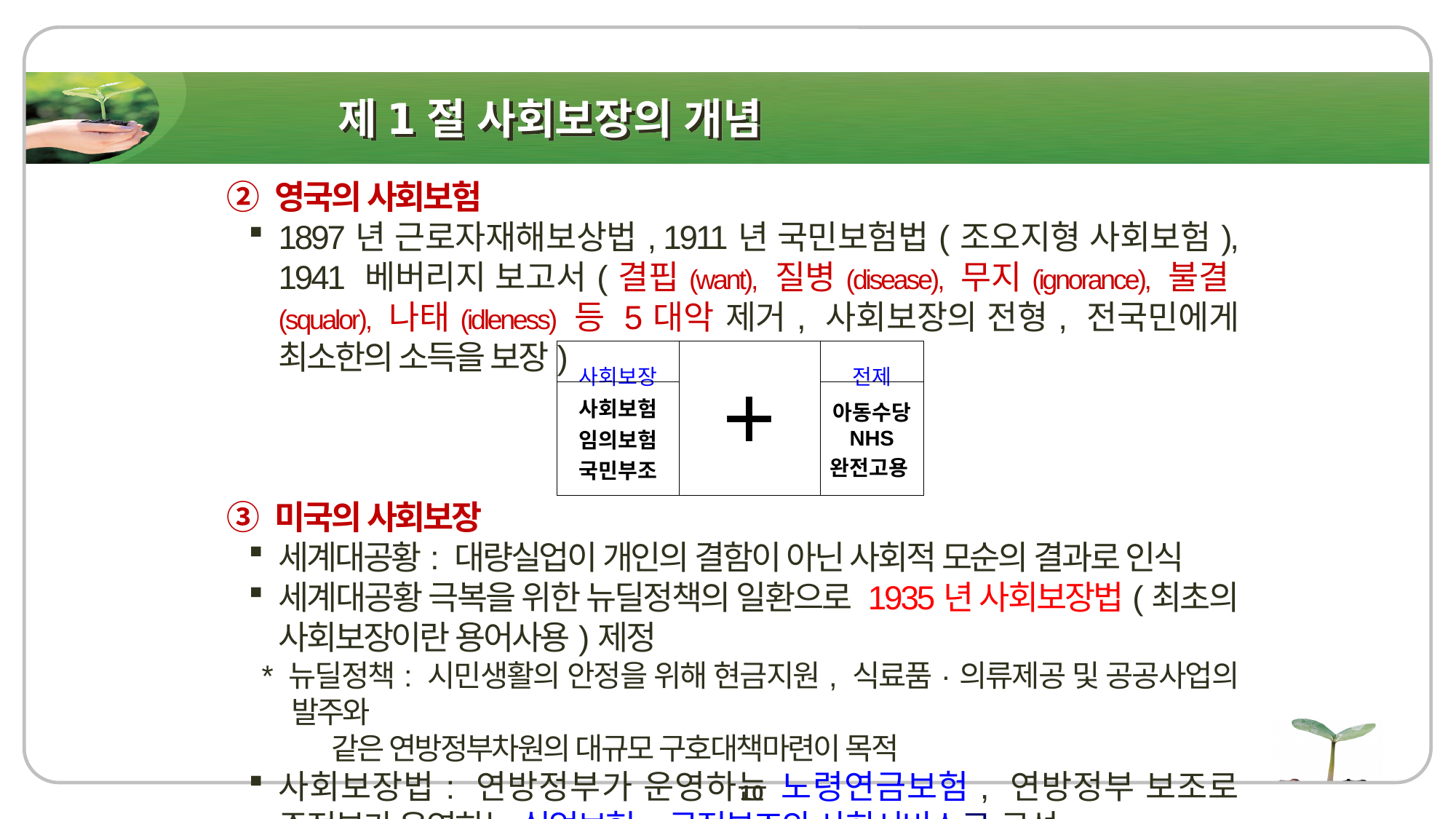

# 제1절 사회보장의 개념
② 영국의 사회보험
1897년 근로자재해보상법, 1911년 국민보험법(조오지형 사회보험), 1941 베버리지 보고서(결핍(want), 질병(disease), 무지(ignorance), 불결(squalor), 나태(idleness) 등 5대악 제거, 사회보장의 전형, 전국민에게 최소한의 소득을 보장)

③ 미국의 사회보장
세계대공황: 대량실업이 개인의 결함이 아닌 사회적 모순의 결과로 인식
세계대공황 극복을 위한 뉴딜정책의 일환으로 1935년 사회보장법(최초의 사회보장이란 용어사용)제정
 * 뉴딜정책: 시민생활의 안정을 위해 현금지원, 식료품·의류제공 및 공공사업의 발주와
           같은 연방정부차원의 대규모 구호대책마련이 목적
사회보장법: 연방정부가 운영하는 노령연금보험, 연방정부 보조로 주정부가 운영하는 실업보험, 공적부조와 사회서비스로 구성
| 사회보장 | + | 전제 |
| --- | --- | --- |
| 사회보험 임의보험 국민부조 |  | 아동수당 NHS 완전고용 |
10